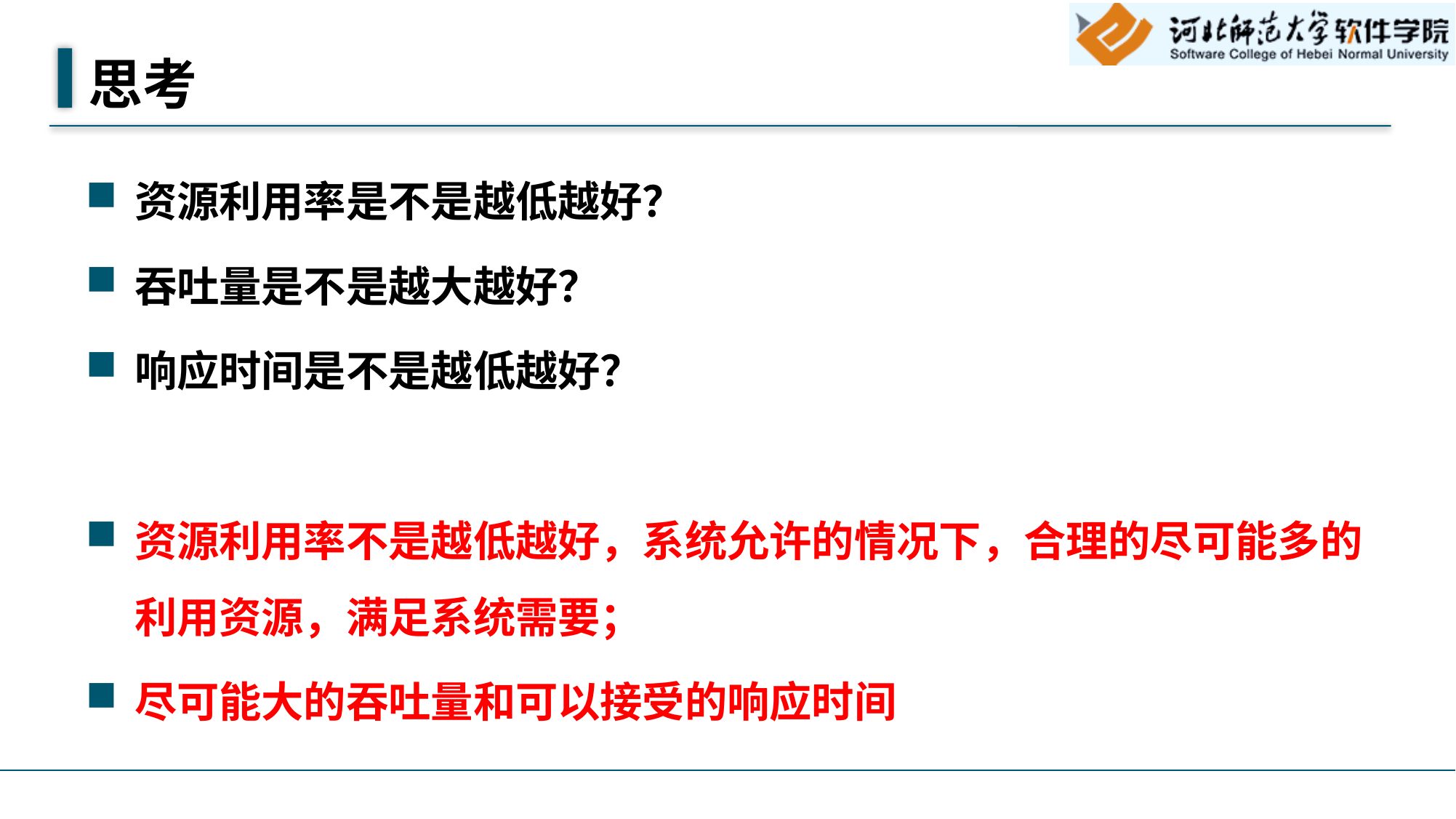

# 思考
资源利用率是不是越低越好？
吞吐量是不是越大越好？
响应时间是不是越低越好？

资源利用率不是越低越好，系统允许的情况下，合理的尽可能多的利用资源，满足系统需要；
尽可能大的吞吐量和可以接受的响应时间